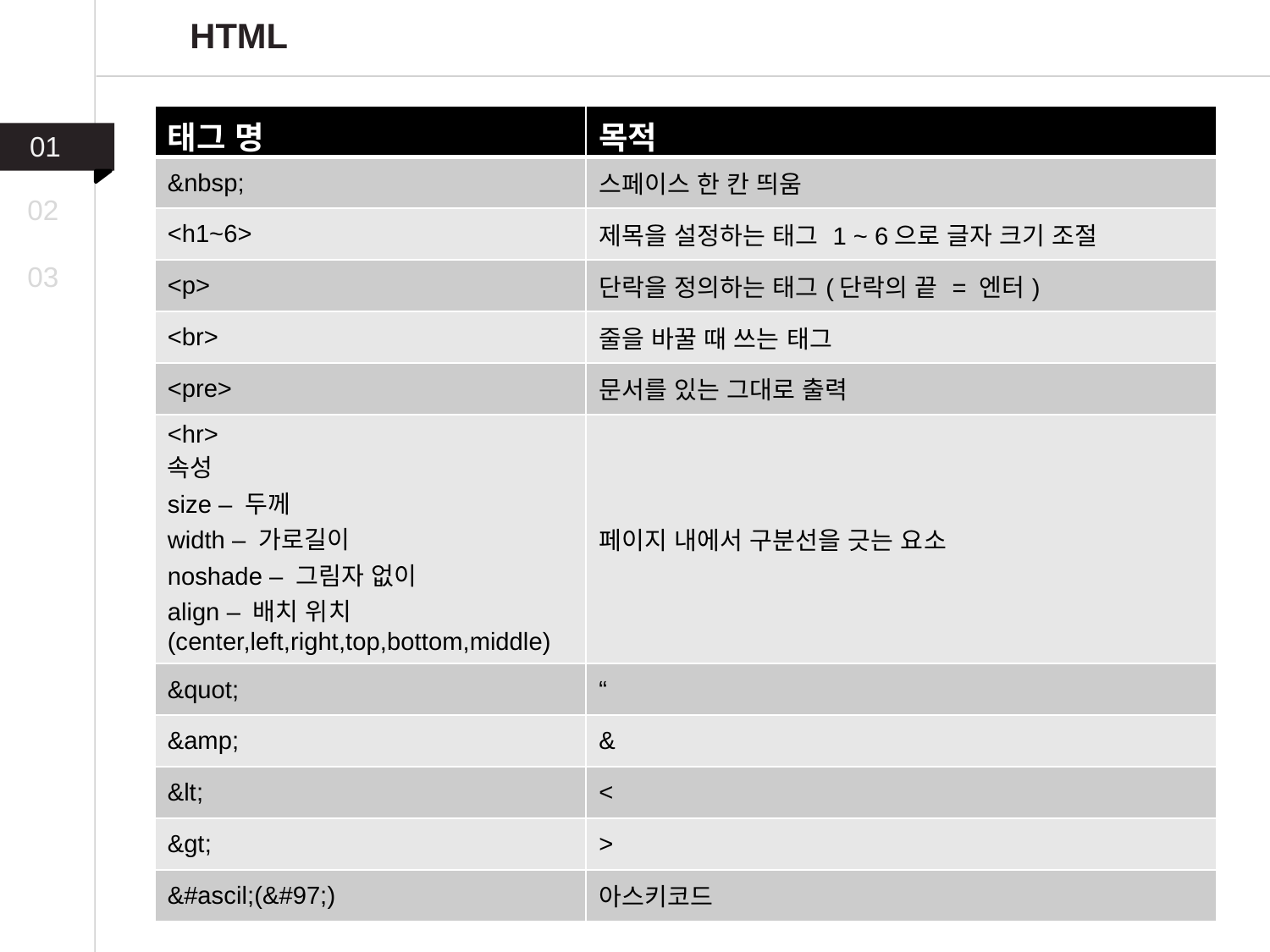

HTML
| 태그 명 | 목적 |
| --- | --- |
| &nbsp; | 스페이스 한 칸 띄움 |
| <h1~6> | 제목을 설정하는 태그 1 ~ 6으로 글자 크기 조절 |
| <p> | 단락을 정의하는 태그(단락의 끝 = 엔터) |
| <br> | 줄을 바꿀 때 쓰는 태그 |
| <pre> | 문서를 있는 그대로 출력 |
| <hr> 속성 size – 두께 width – 가로길이 noshade – 그림자 없이 align – 배치 위치 (center,left,right,top,bottom,middle) color – 색상 ( #FFFFFF) | 페이지 내에서 구분선을 긋는 요소 |
| &quot; | “ |
| &amp; | & |
| &lt; | < |
| &gt; | > |
| &#ascil;(&#97;) | 아스키코드 |
01

02
03